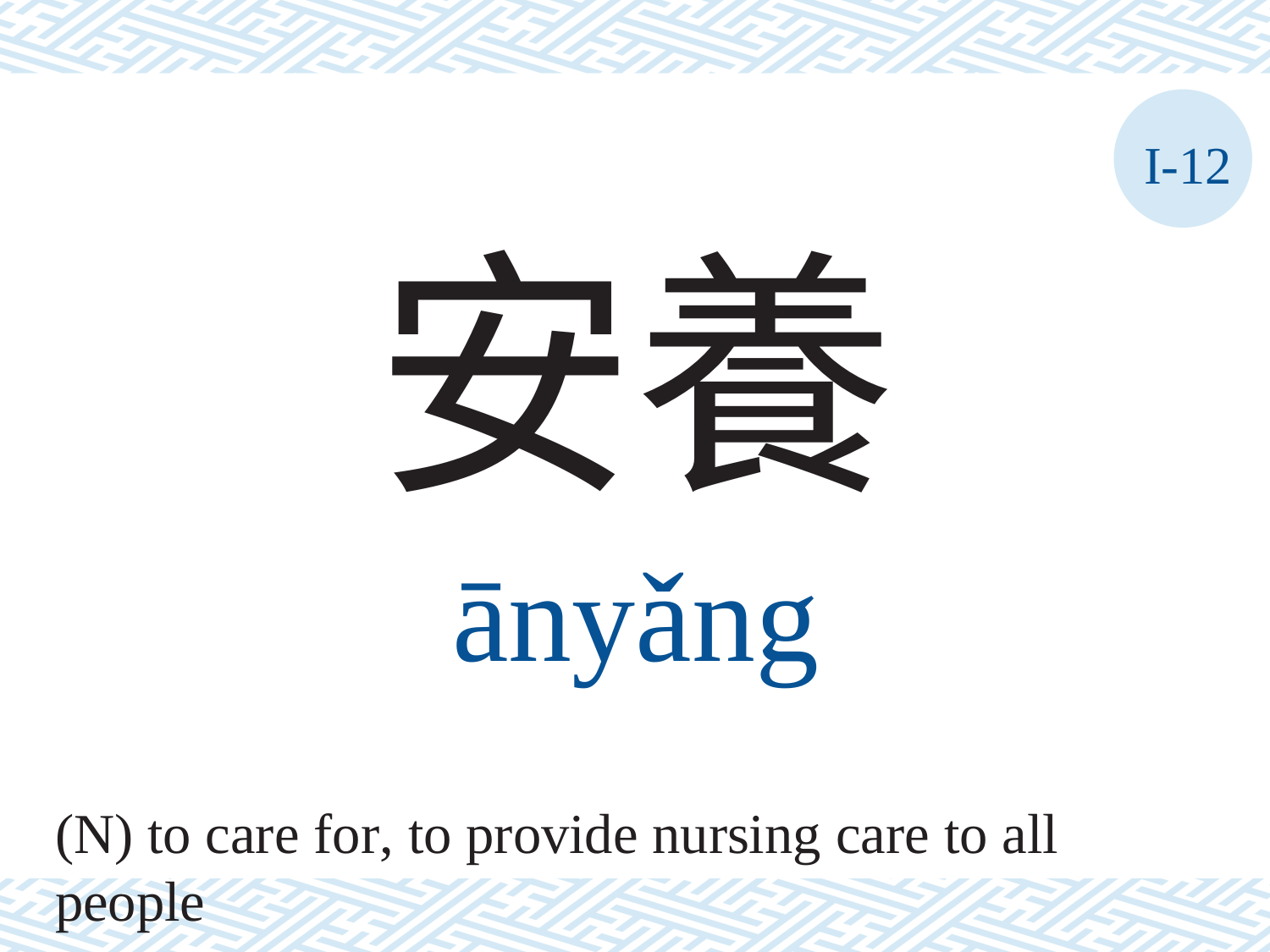

I-12
安養
ānyǎng
(N) to care for, to provide nursing care to all people